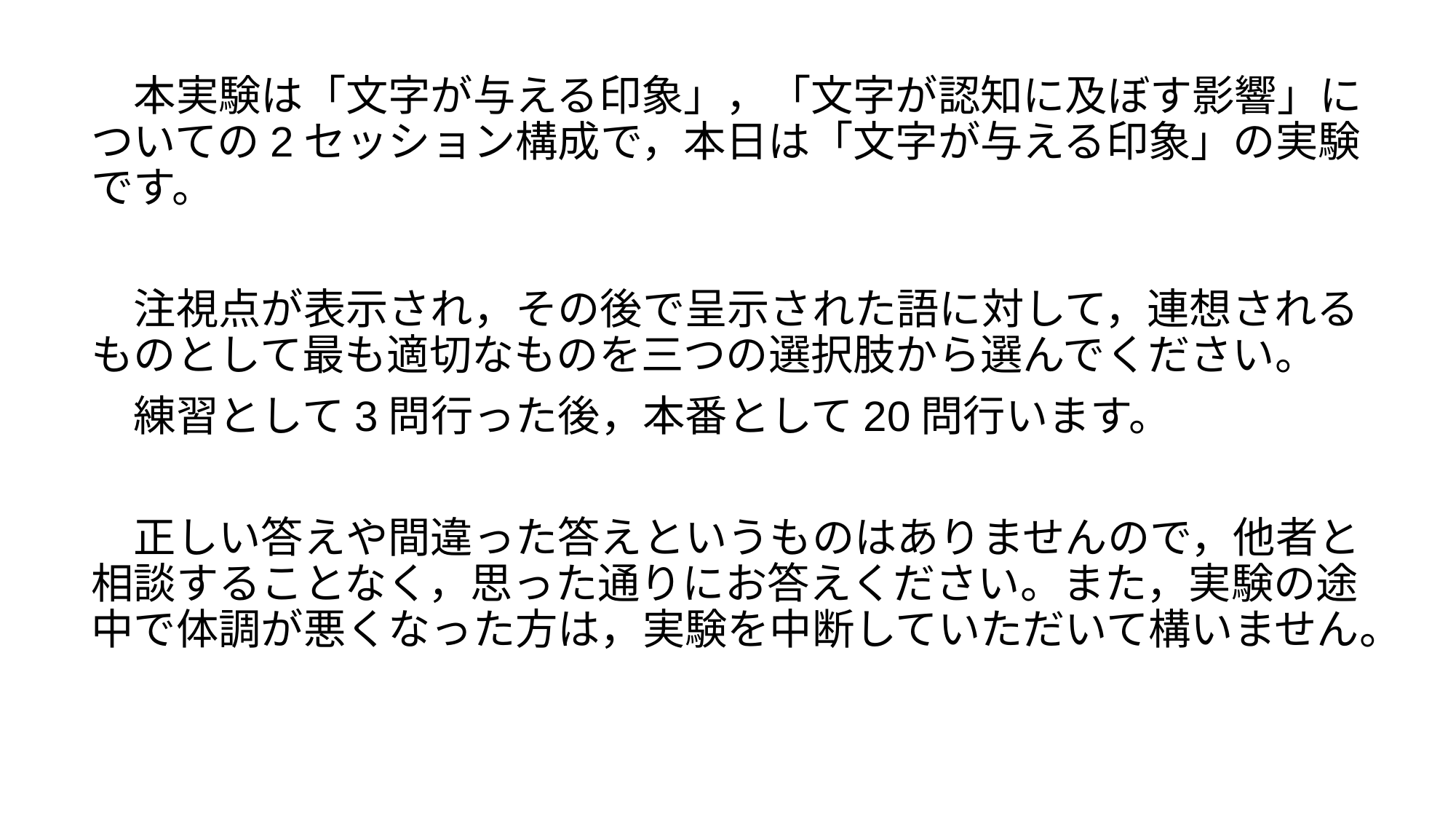

本実験は「文字が与える印象」，「文字が認知に及ぼす影響」についての2セッション構成で，本日は「文字が与える印象」の実験です。

　注視点が表示され，その後で呈示された語に対して，連想されるものとして最も適切なものを三つの選択肢から選んでください。
　練習として3問行った後，本番として20問行います。

　正しい答えや間違った答えというものはありませんので，他者と相談することなく，思った通りにお答えください。また，実験の途中で体調が悪くなった方は，実験を中断していただいて構いません。